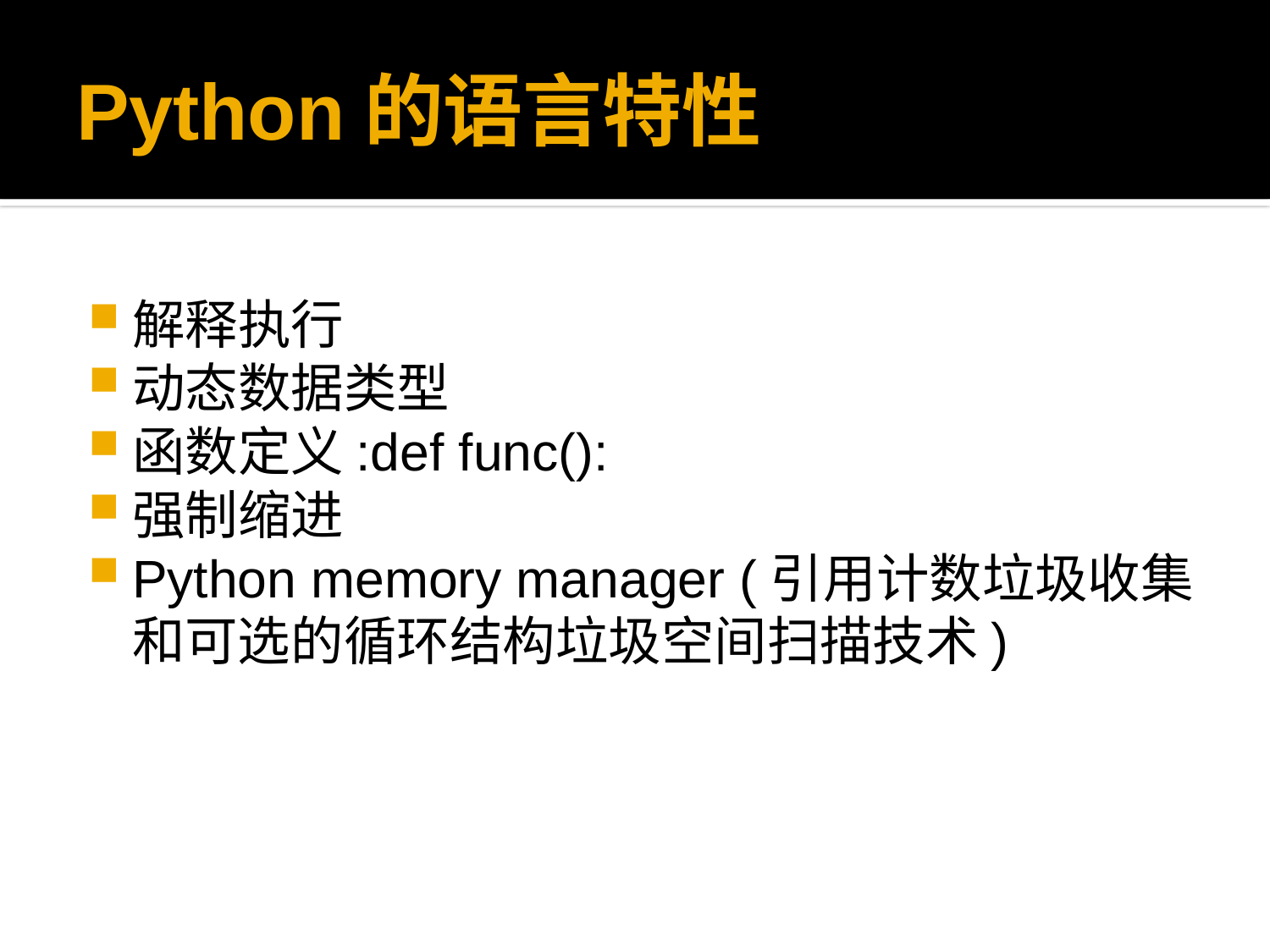

# Python的语言特性
解释执行
动态数据类型
函数定义:def func():
强制缩进
Python memory manager (引用计数垃圾收集和可选的循环结构垃圾空间扫描技术)